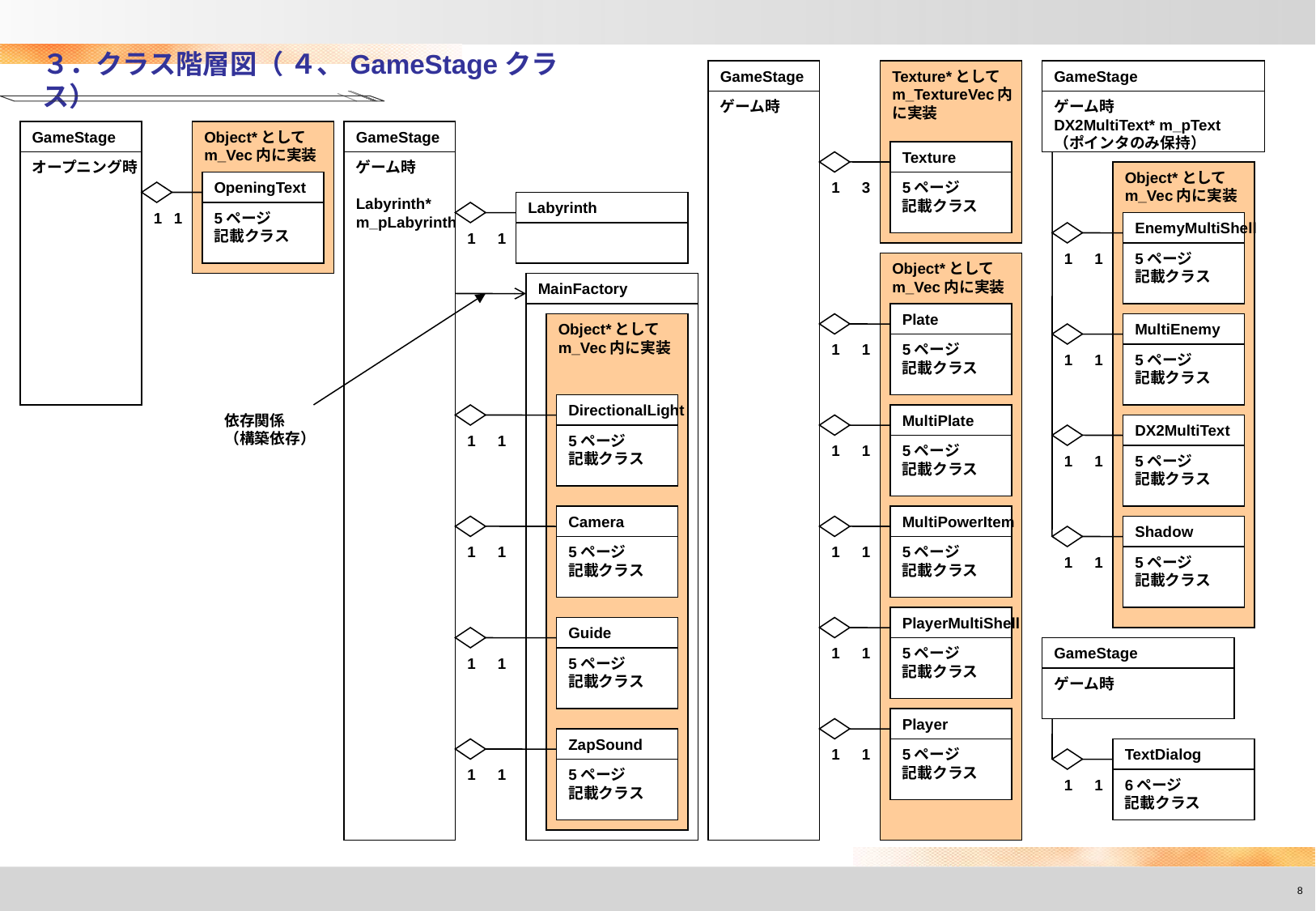

３．クラス階層図（ ４、GameStageクラス）
GameStage
Texture*として
m_TextureVec内
に実装
GameStage

ゲーム時
ゲーム時
DX2MultiText* m_pText
（ポインタのみ保持）
GameStage
Object*として
m_Vec内に実装
GameStage
Texture
オープニング時
ゲーム時

Labyrinth*
m_pLabyrinth

Object*として
m_Vec内に実装
OpeningText
1
3
5ページ
記載クラス

Labyrinth
1
1
5ページ
記載クラス

EnemyMultiShell
1
1

1
1
5ページ
記載クラス
Object*として
m_Vec内に実装
MainFactory

Plate
Object*として
m_Vec内に実装

MultiEnemy

1
1
5ページ
記載クラス

1
1
5ページ
記載クラス
DirectionalLight
依存関係
（構築依存）

MultiPlate

DX2MultiText
1
1
5ページ
記載クラス

1
1
5ページ
記載クラス

1
1
5ページ
記載クラス
Camera
MultiPowerItem

Shadow

1
1
5ページ
記載クラス
1
1
5ページ
記載クラス

1
1
5ページ
記載クラス
PlayerMultiShell
Guide

1
1
5ページ
記載クラス
GameStage
1
1
5ページ
記載クラス
ゲーム時
Player

ZapSound

1
1
5ページ
記載クラス
TextDialog

1
1
5ページ
記載クラス

1
1
6ページ
記載クラス

8